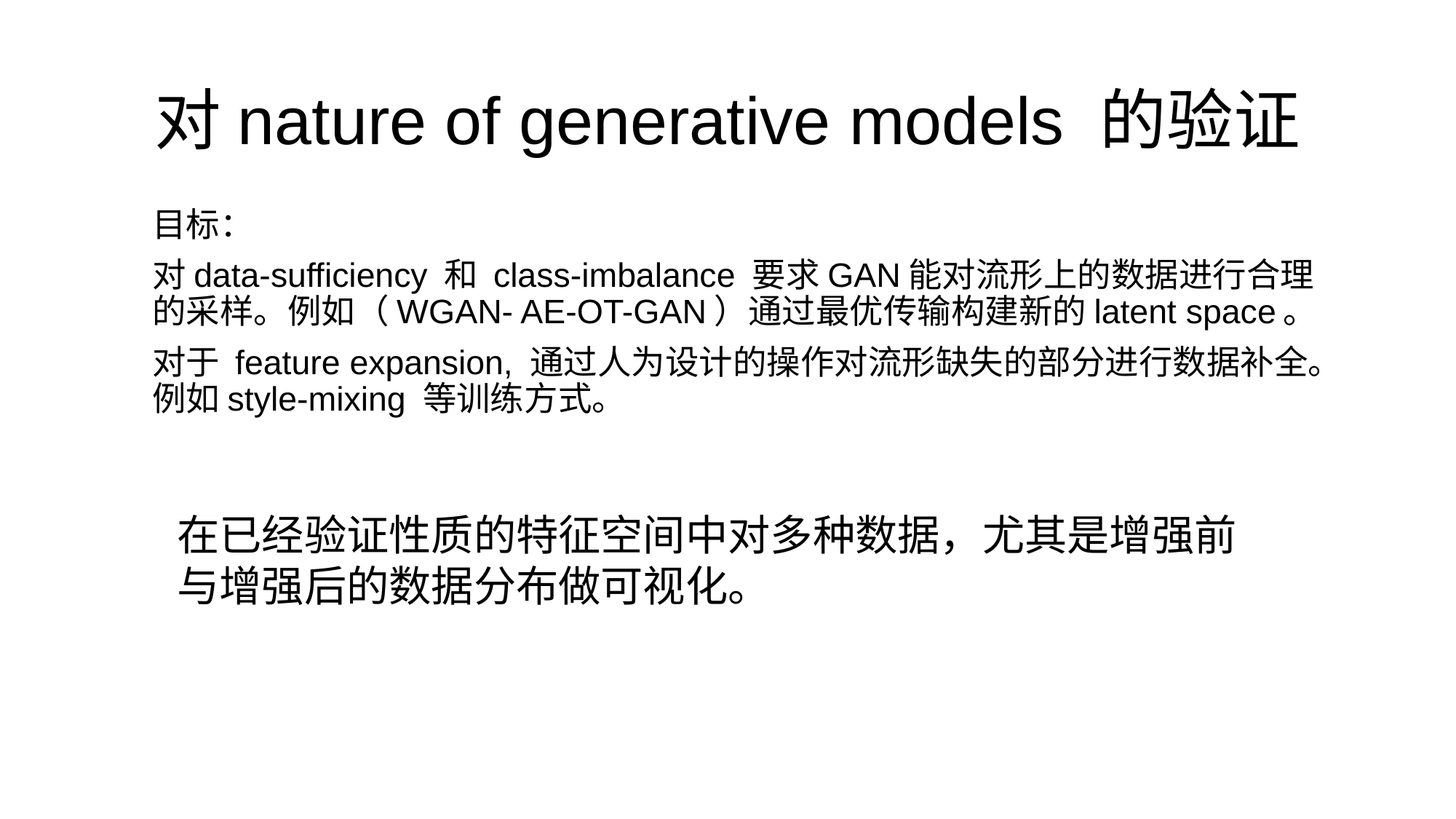

# 对nature of generative models 的验证
目标：
对data-sufficiency 和 class-imbalance 要求GAN能对流形上的数据进行合理的采样。例如（WGAN- AE-OT-GAN）通过最优传输构建新的latent space。
对于 feature expansion, 通过人为设计的操作对流形缺失的部分进行数据补全。例如style-mixing 等训练方式。
在已经验证性质的特征空间中对多种数据，尤其是增强前与增强后的数据分布做可视化。